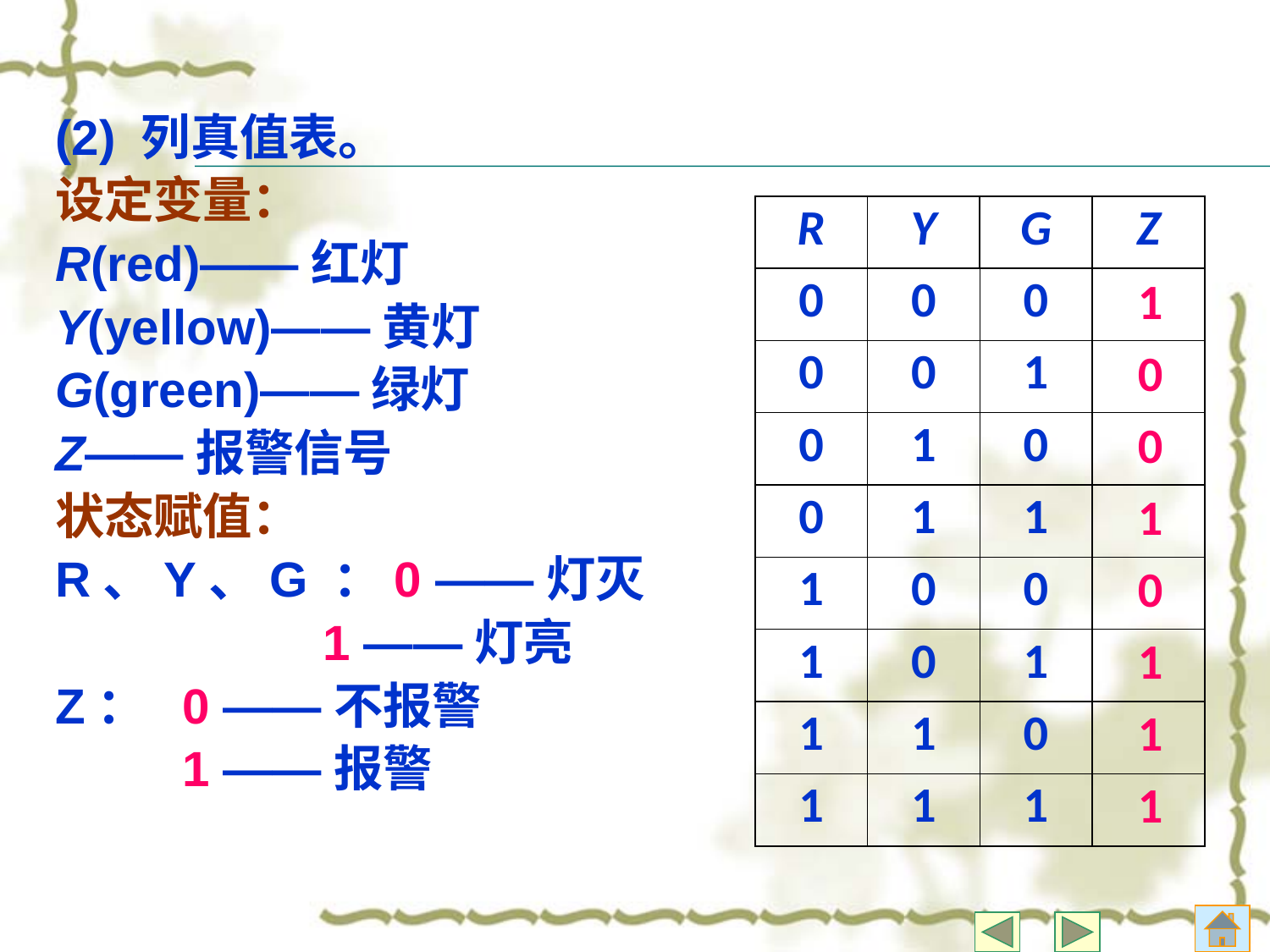

#
(2) 列真值表。
设定变量：
R(red)——红灯
Y(yellow)——黄灯
G(green)——绿灯
Z——报警信号
状态赋值：
R、Y、G ：0 ——灯灭
		 1 ——灯亮
Z：	0 ——不报警
	1 ——报警
| R | Y | G | Z |
| --- | --- | --- | --- |
| 0 | 0 | 0 |  |
| 0 | 0 | 1 |  |
| 0 | 1 | 0 |  |
| 0 | 1 | 1 |  |
| 1 | 0 | 0 |  |
| 1 | 0 | 1 |  |
| 1 | 1 | 0 |  |
| 1 | 1 | 1 |  |
| 1 |
| --- |
| 0 |
| 0 |
| 1 |
| 0 |
| 1 |
| 1 |
| 1 |